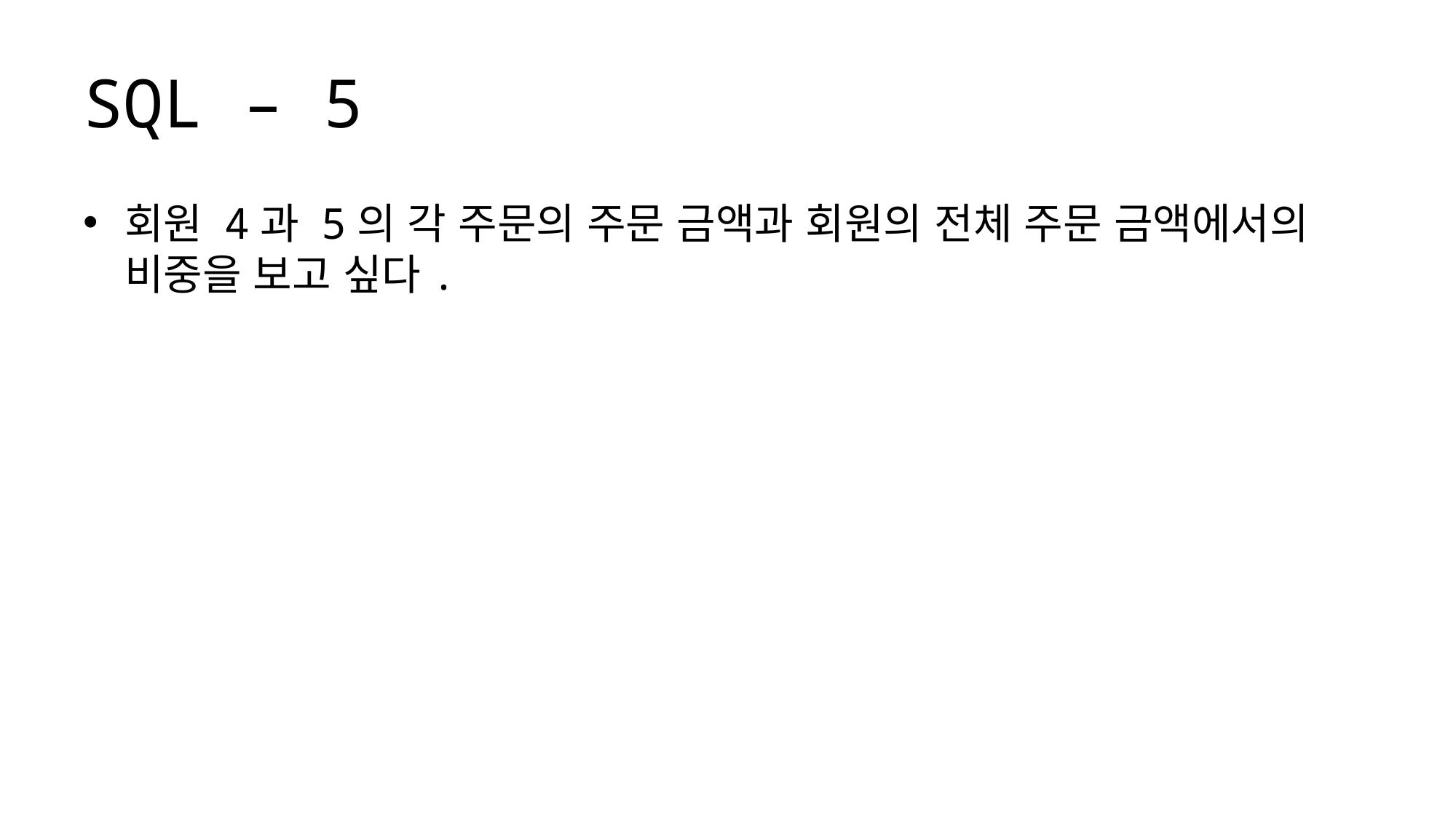

# SQL – 5
회원 4과 5의 각 주문의 주문 금액과 회원의 전체 주문 금액에서의 비중을 보고 싶다.